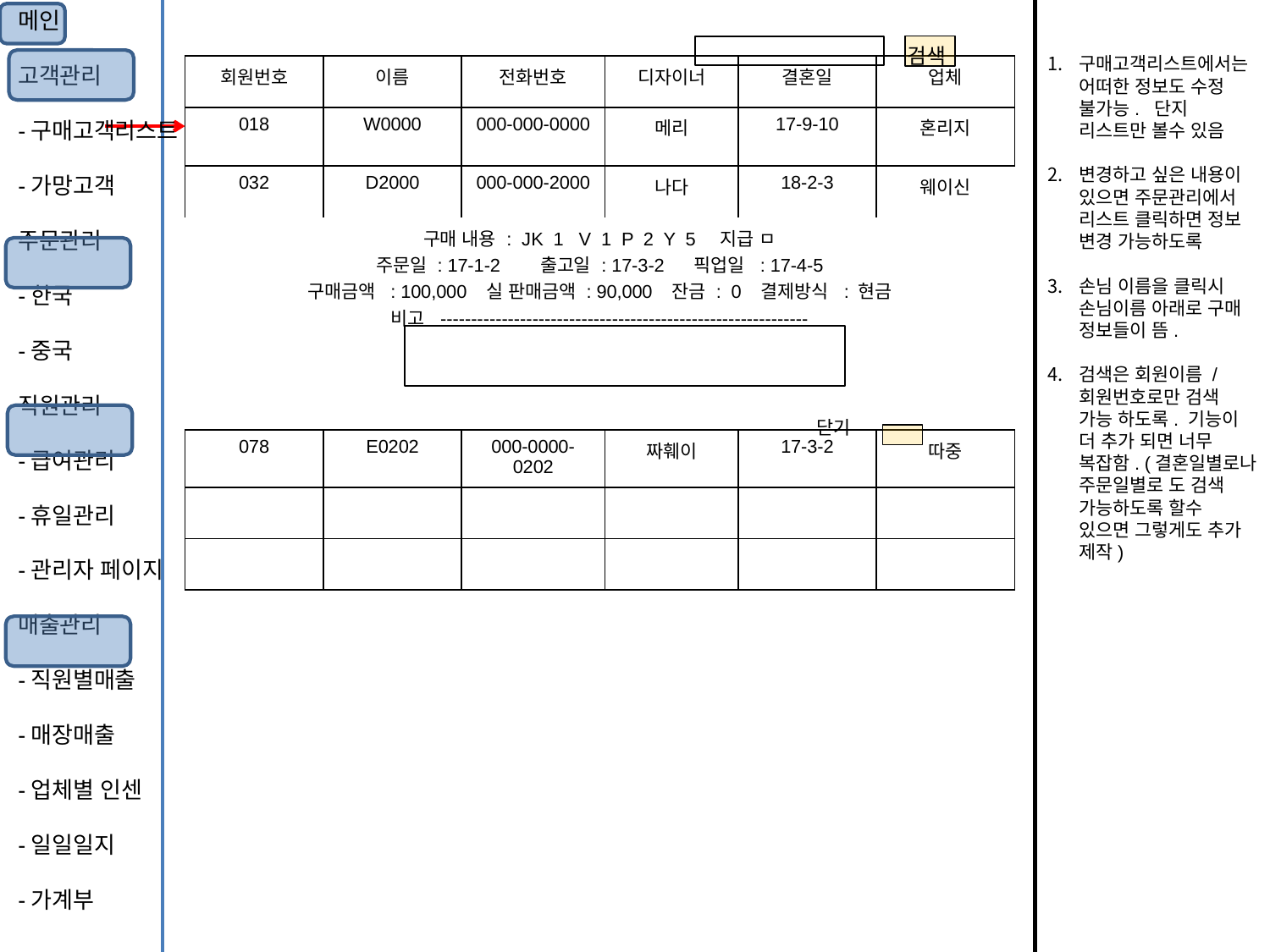

메인

고객관리

-구매고객리스트

-가망고객

주문관리

-한국

-중국

직원관리

-급여관리

-휴일관리

-관리자 페이지

매출관리

-직원별매출

-매장매출

-업체별 인센

-일일일지

-가계부

검색

구매고객리스트에서는 어떠한 정보도 수정 불가능.  단지 리스트만 볼수 있음

변경하고 싶은 내용이 있으면 주문관리에서 리스트 클릭하면 정보 변경 가능하도록

손님 이름을 클릭시 손님이름 아래로 구매 정보들이 뜸.

검색은 회원이름 / 회원번호로만 검색 가능 하도록. 기능이 더 추가 되면 너무 복잡함. (결혼일별로나 주문일별로 도 검색 가능하도록 할수 있으면 그렇게도 추가 제작)
| 회원번호 | 이름 | 전화번호 | 디자이너 | 결혼일 | 업체 |
| --- | --- | --- | --- | --- | --- |
| 018 | W0000 | 000-000-0000 | 메리 | 17-9-10 | 혼리지 |
| 032 | D2000 | 000-000-2000 | 나다 | 18-2-3 | 웨이신 |
| 구매 내용 : JK 1 V 1 P 2 Y 5 지급 ㅁ 주문일 : 17-1-2 출고일 : 17-3-2 픽업일 : 17-4-5 구매금액 : 100,000 실 판매금액 : 90,000 잔금 : 0 결제방식 : 현금 비고 ------------------------------------------------------------ 닫기 |  |  |  |  |  |
| 078 | E0202 | 000-0000-0202 | 짜훼이 | 17-3-2 | 따중 |
|  |  |  |  |  |  |
|  |  |  |  |  |  |